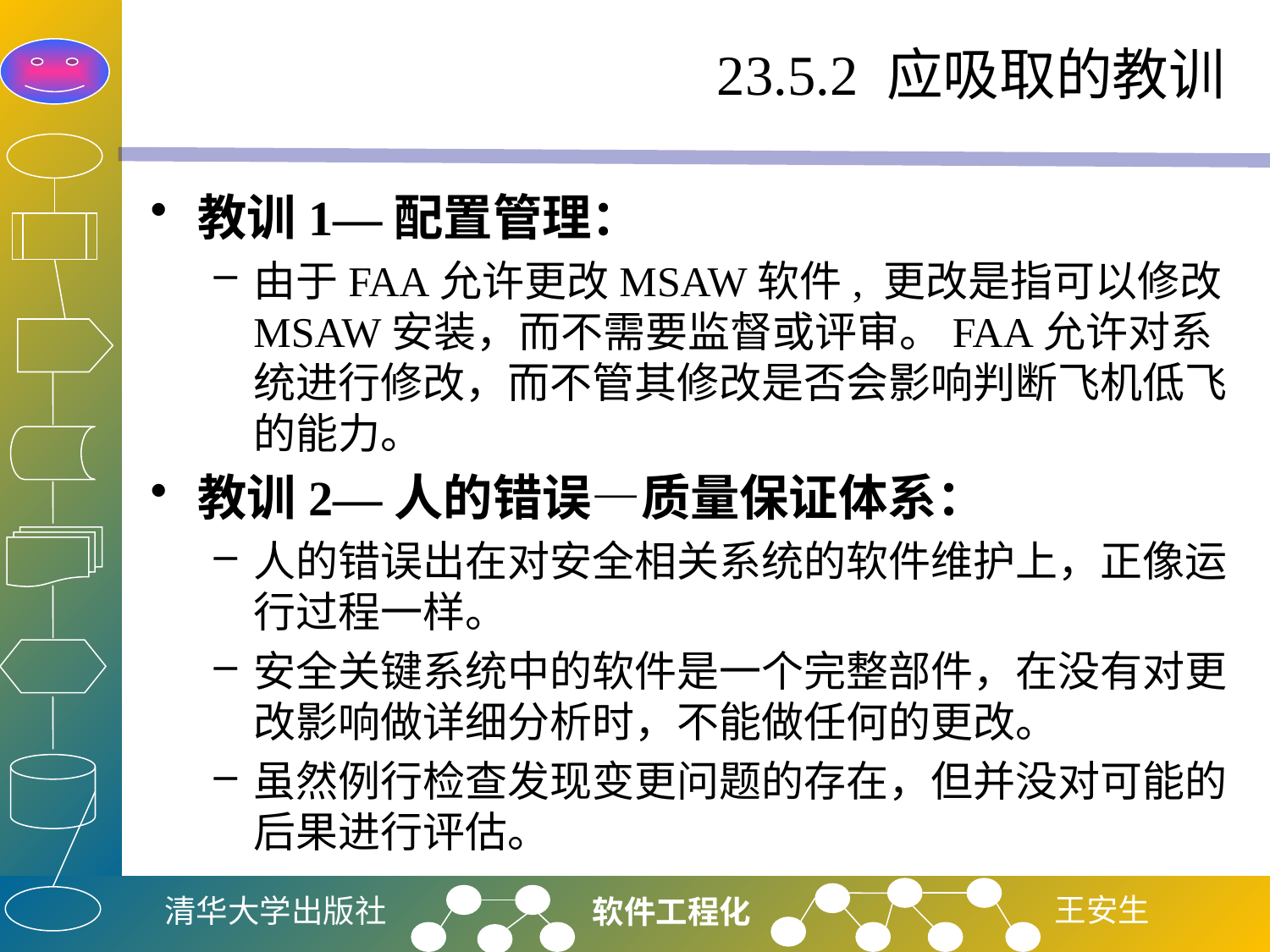

# 23.5.2 应吸取的教训
教训1—配置管理：
由于FAA允许更改MSAW软件, 更改是指可以修改MSAW安装，而不需要监督或评审。FAA允许对系统进行修改，而不管其修改是否会影响判断飞机低飞的能力。
教训2—人的错误—质量保证体系：
人的错误出在对安全相关系统的软件维护上，正像运行过程一样。
安全关键系统中的软件是一个完整部件，在没有对更改影响做详细分析时，不能做任何的更改。
虽然例行检查发现变更问题的存在，但并没对可能的后果进行评估。